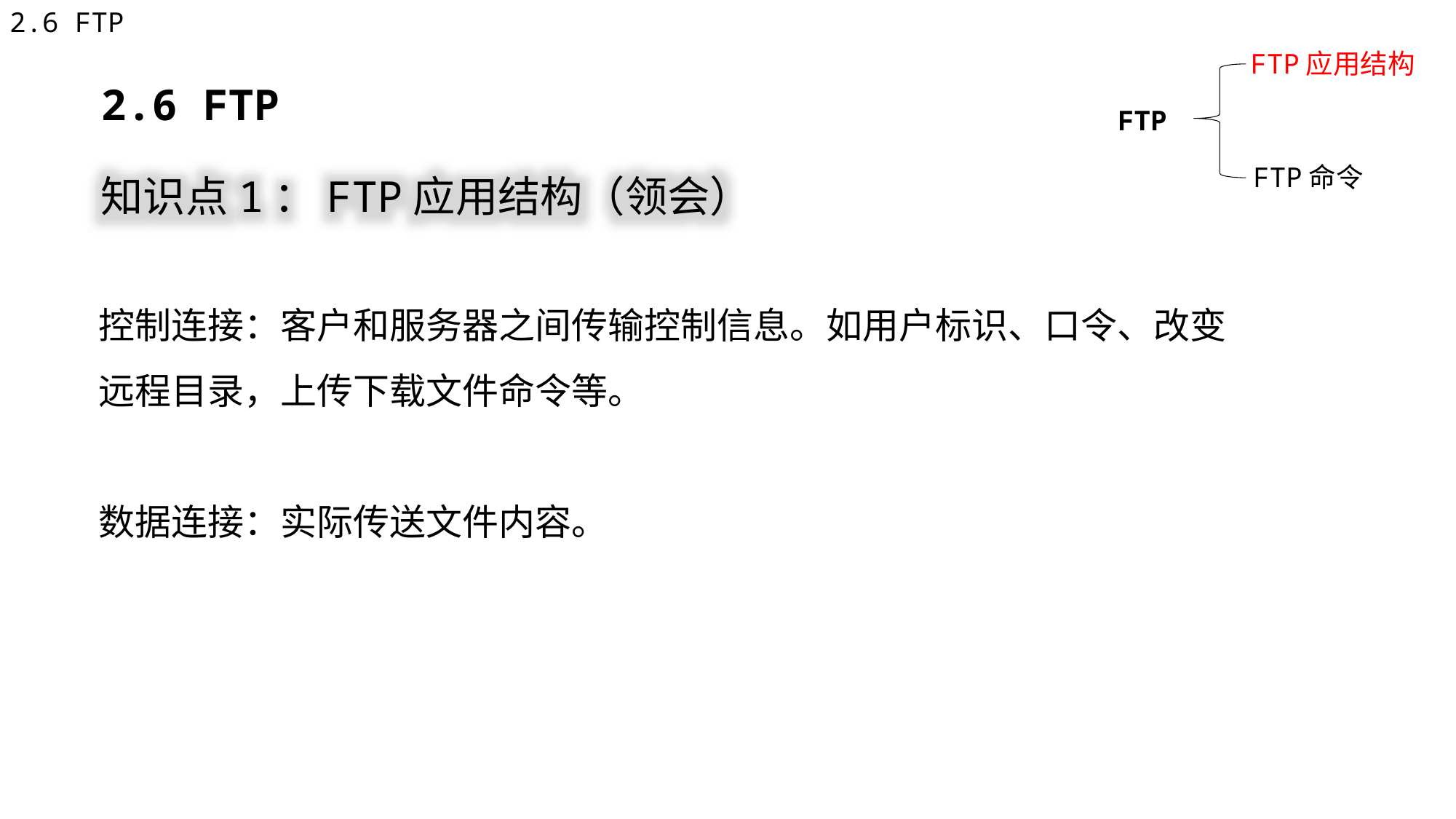

2.6 FTP
FTP应用结构

FTP
FTP命令
2.6 FTP
知识点1：FTP应用结构（领会）
控制连接：客户和服务器之间传输控制信息。如用户标识、口令、改变远程目录，上传下载文件命令等。

数据连接：实际传送文件内容。